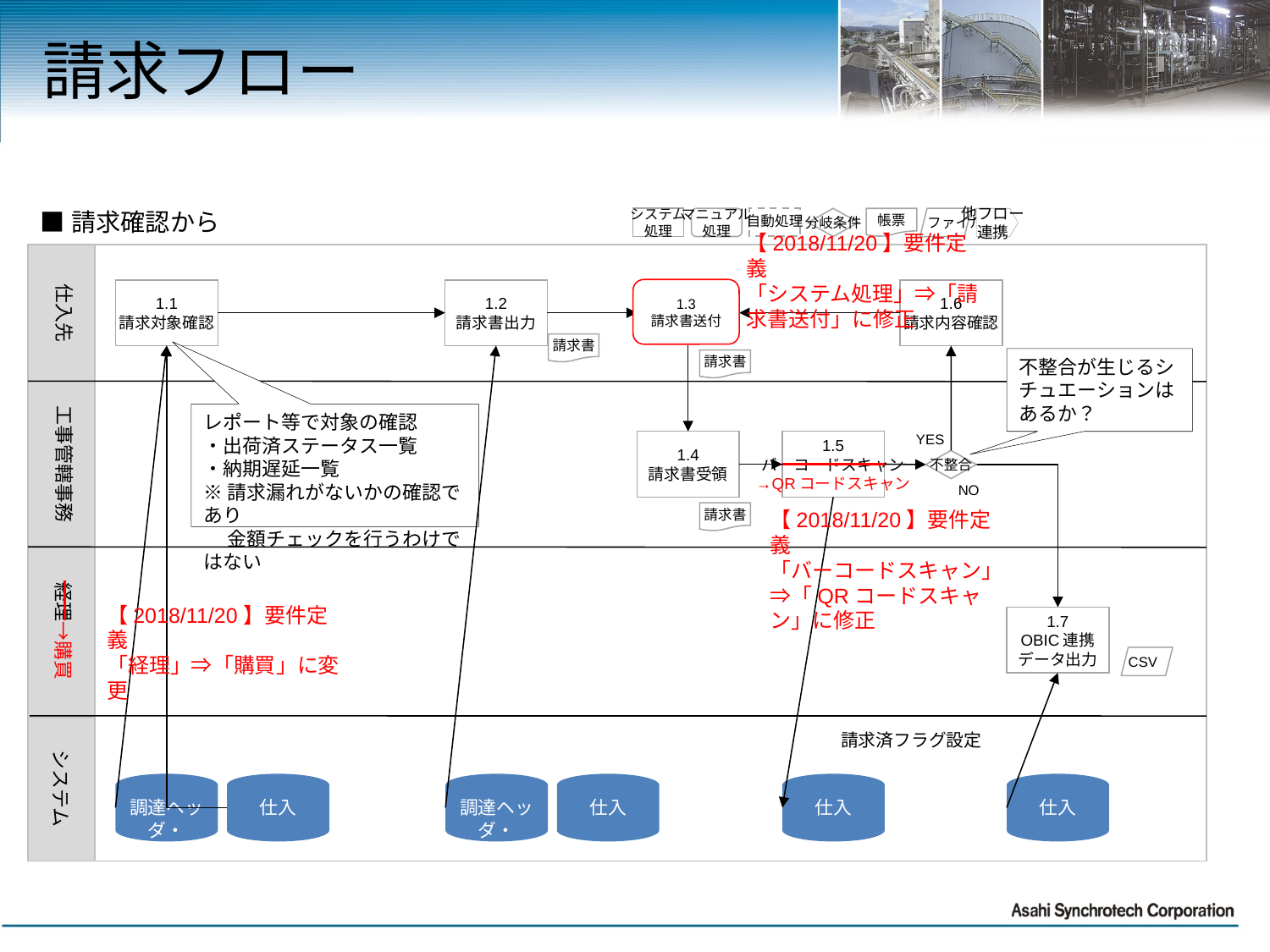

# 請求フロー
■請求確認から
他フロー
連携
システム
処理
マニュアル
処理
自動処理
分岐条件
帳票
ファイル
【2018/11/20】要件定義
「システム処理」⇒「請求書送付」に修正

仕入先
1.3
請求書送付
1.1
請求対象確認
1.2
請求書出力
1.6
請求内容確認
請求書
不整合が生じるシチュエーションはあるか？
請求書

工事管轄事務
レポート等で対象の確認
・出荷済ステータス一覧
・納期遅延一覧
※請求漏れがないかの確認であり
　 金額チェックを行うわけではない
YES
1.4
請求書受領
1.5
バーコードスキャン
→QRコードスキャン
不整合
NO
【2018/11/20】要件定義
「バーコードスキャン」⇒「QRコードスキャン」に修正
請求書

経理→購買
【2018/11/20】要件定義
「経理」⇒「購買」に変更
1.7
OBIC連携
データ出力
CSV

システム
請求済フラグ設定
調達ヘッダ・
明細
仕入
調達ヘッダ・
明細
仕入
仕入
仕入